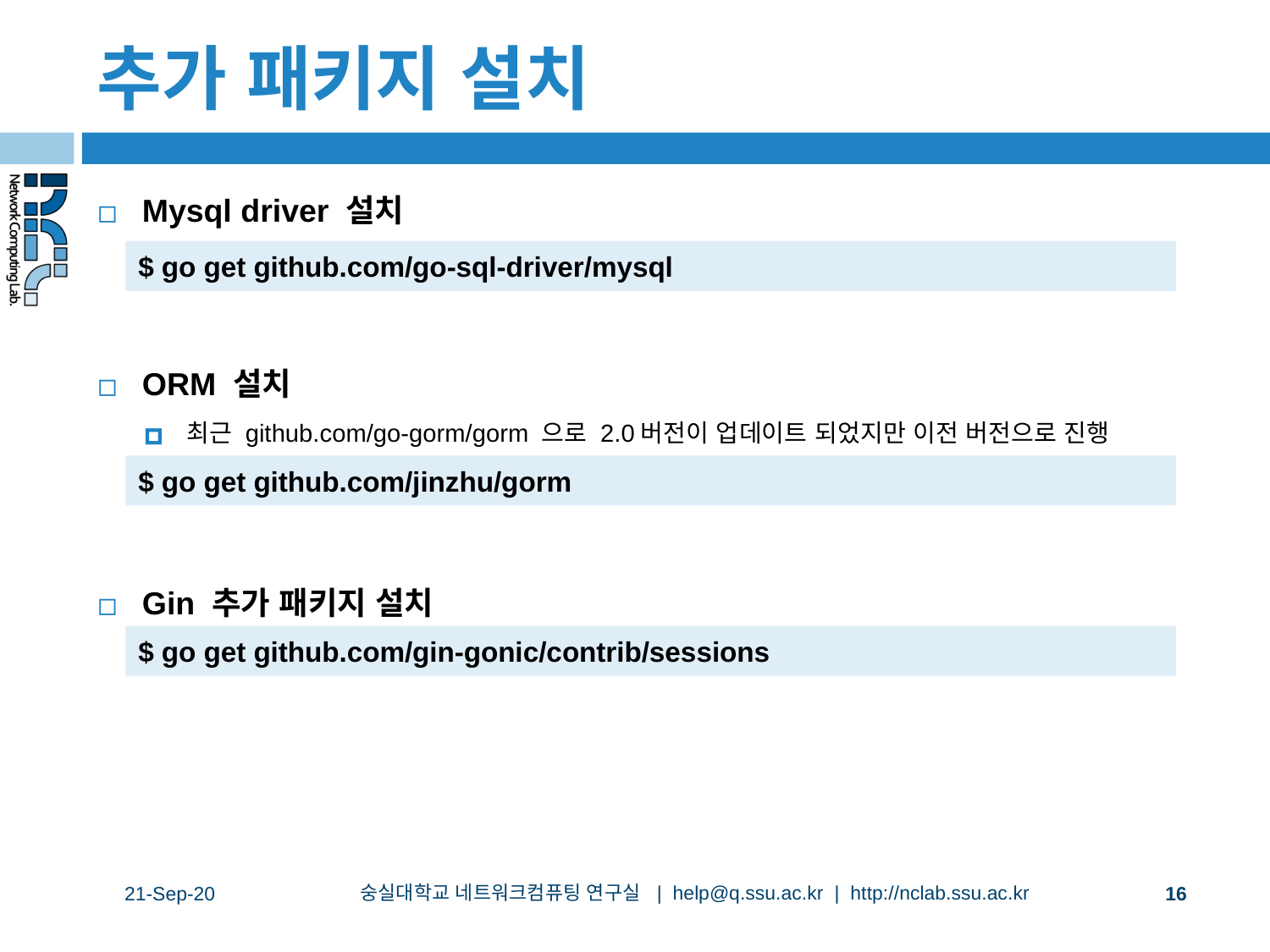

# 추가 패키지 설치
Mysql driver 설치

ORM 설치
최근 github.com/go-gorm/gorm 으로 2.0버전이 업데이트 되었지만 이전 버전으로 진행

Gin 추가 패키지 설치

$ go get github.com/go-sql-driver/mysql
$ go get github.com/jinzhu/gorm
$ go get github.com/gin-gonic/contrib/sessions
숭실대학교 네트워크컴퓨팅 연구실  |  help@q.ssu.ac.kr  |  http://nclab.ssu.ac.kr
21-Sep-20
16